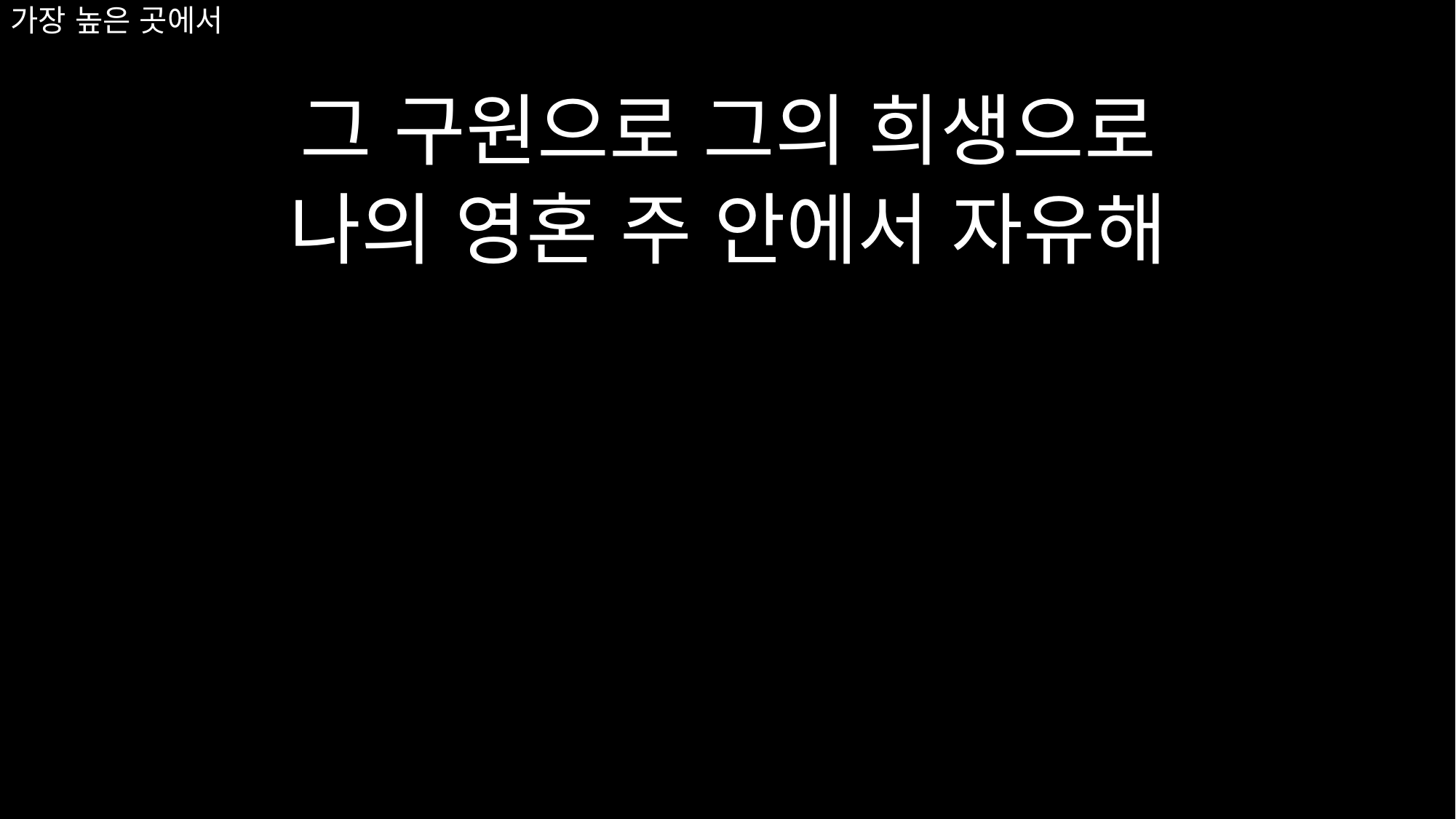

그 구원으로 그의 희생으로
나의 영혼 주 안에서 자유해

# 가장 높은 곳에서